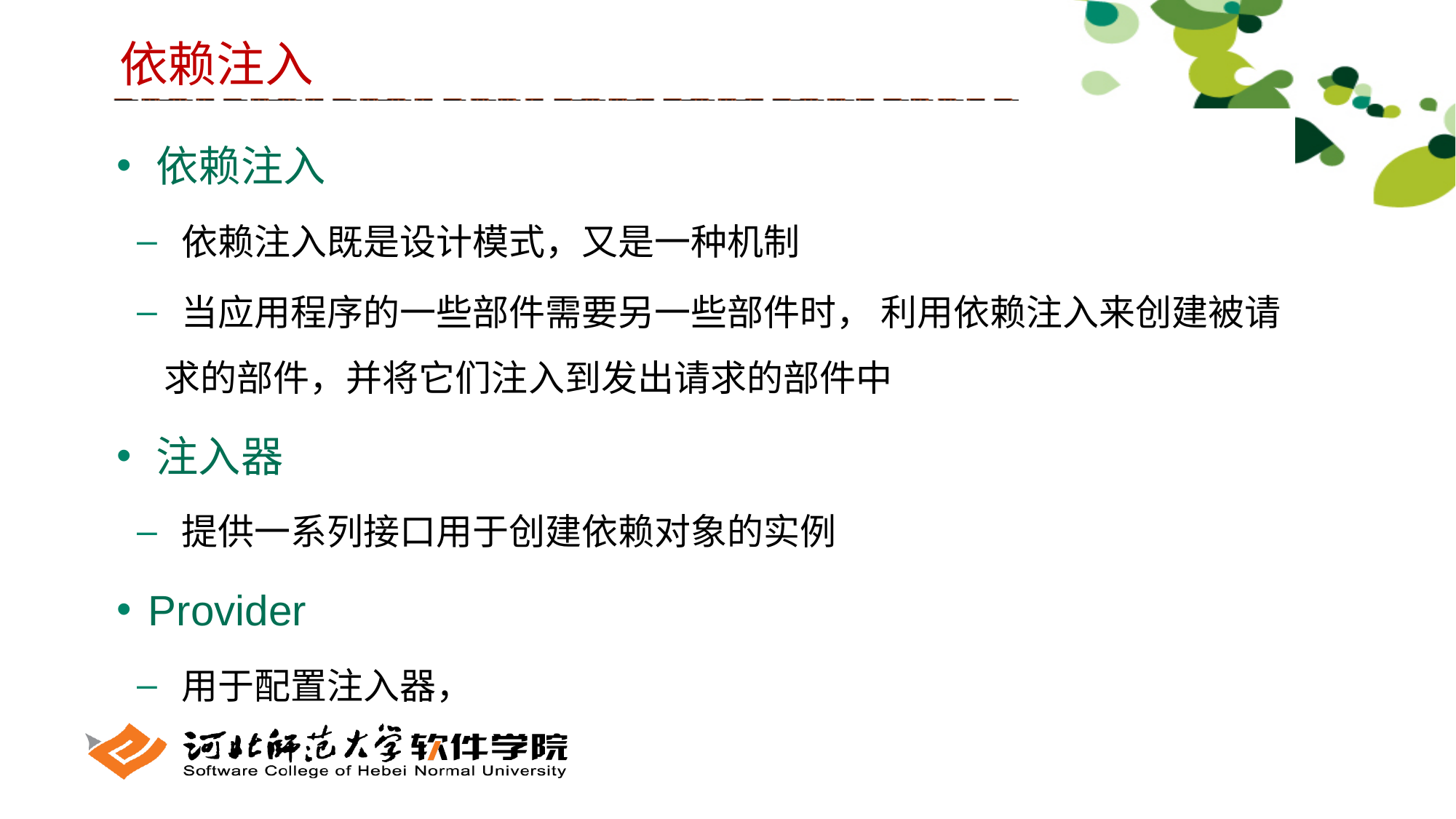

依赖注入
 依赖注入
 依赖注入既是设计模式，又是一种机制
 当应用程序的一些部件需要另一些部件时， 利用依赖注入来创建被请求的部件，并将它们注入到发出请求的部件中
 注入器
 提供一系列接口用于创建依赖对象的实例
 Provider
 用于配置注入器，